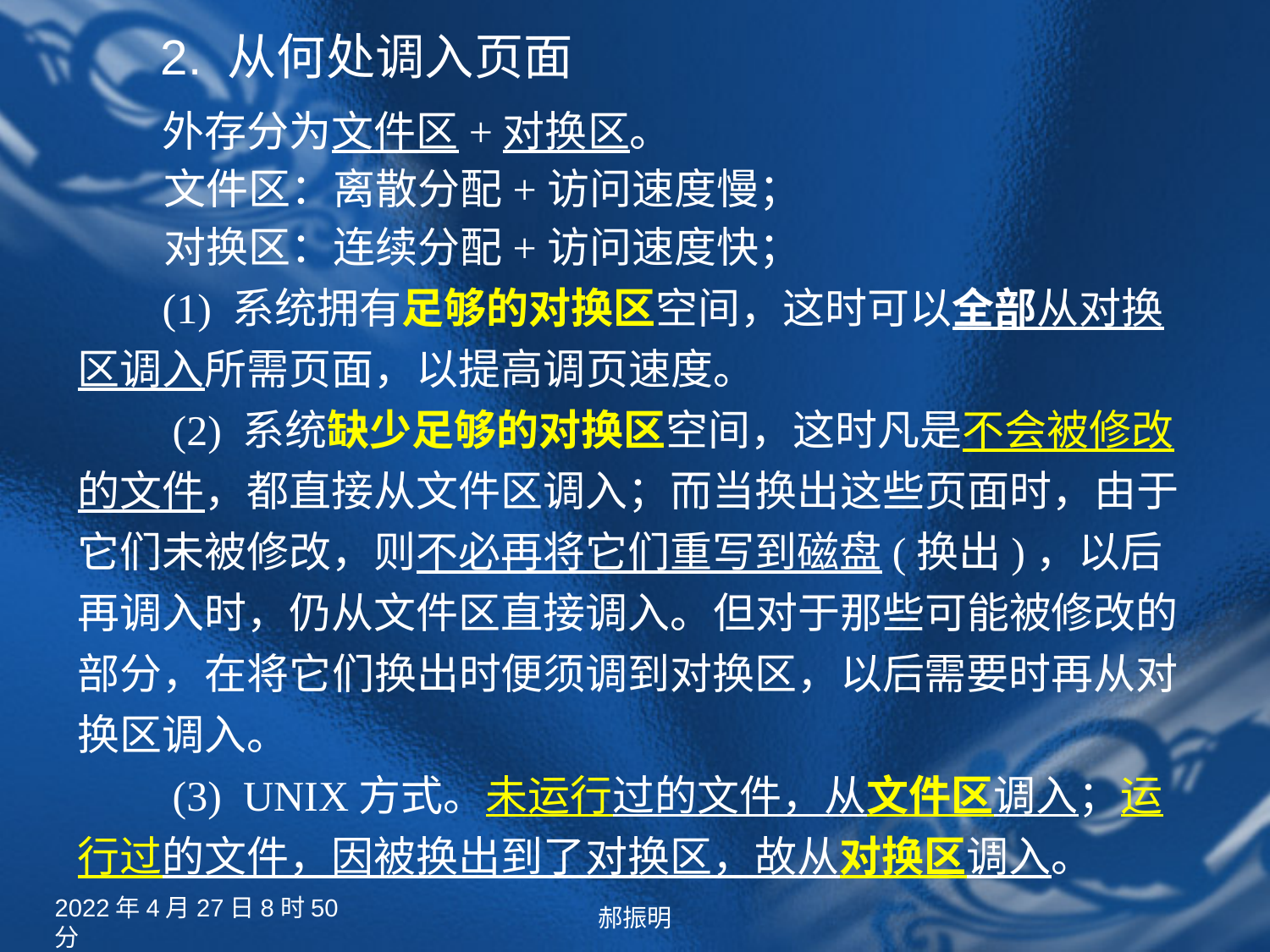

# 2. 从何处调入页面
　　外存分为文件区+对换区。
        文件区：离散分配+访问速度慢；
        对换区：连续分配+访问速度快；
        (1) 系统拥有足够的对换区空间，这时可以全部从对换区调入所需页面，以提高调页速度。
　　(2) 系统缺少足够的对换区空间，这时凡是不会被修改的文件，都直接从文件区调入；而当换出这些页面时，由于它们未被修改，则不必再将它们重写到磁盘(换出)，以后再调入时，仍从文件区直接调入。但对于那些可能被修改的部分，在将它们换出时便须调到对换区，以后需要时再从对换区调入。
　　(3)  UNIX方式。未运行过的文件，从文件区调入；运行过的文件，因被换出到了对换区，故从对换区调入。
2022年4月27日8时50分
郝振明